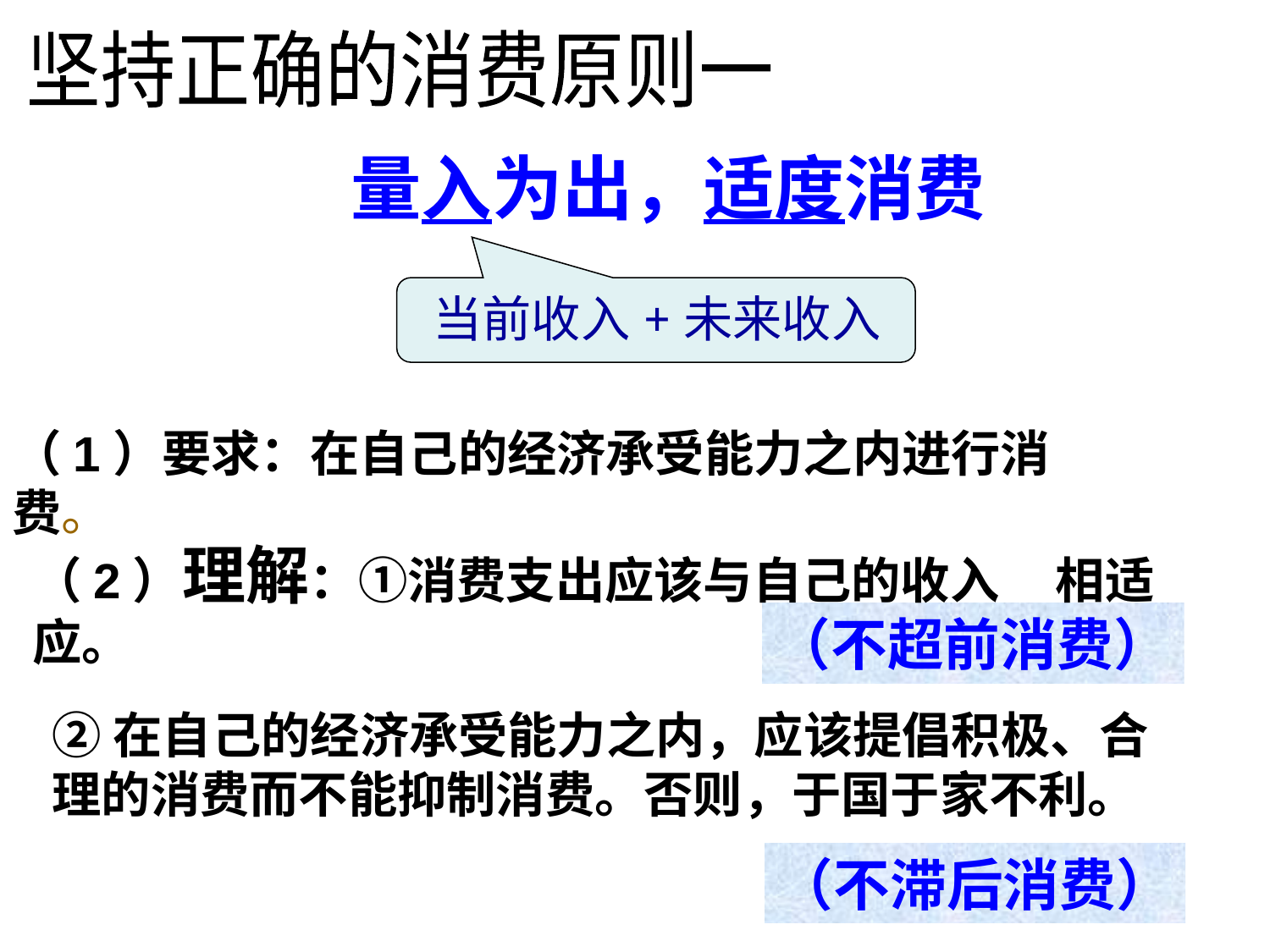

坚持正确的消费原则一
量入为出，适度消费
 当前收入+未来收入
（1）要求：在自己的经济承受能力之内进行消费。
（2）理解：①消费支出应该与自己的收入     相适应。
（不超前消费）
②在自己的经济承受能力之内，应该提倡积极、合理的消费而不能抑制消费。否则，于国于家不利。
（不滞后消费）